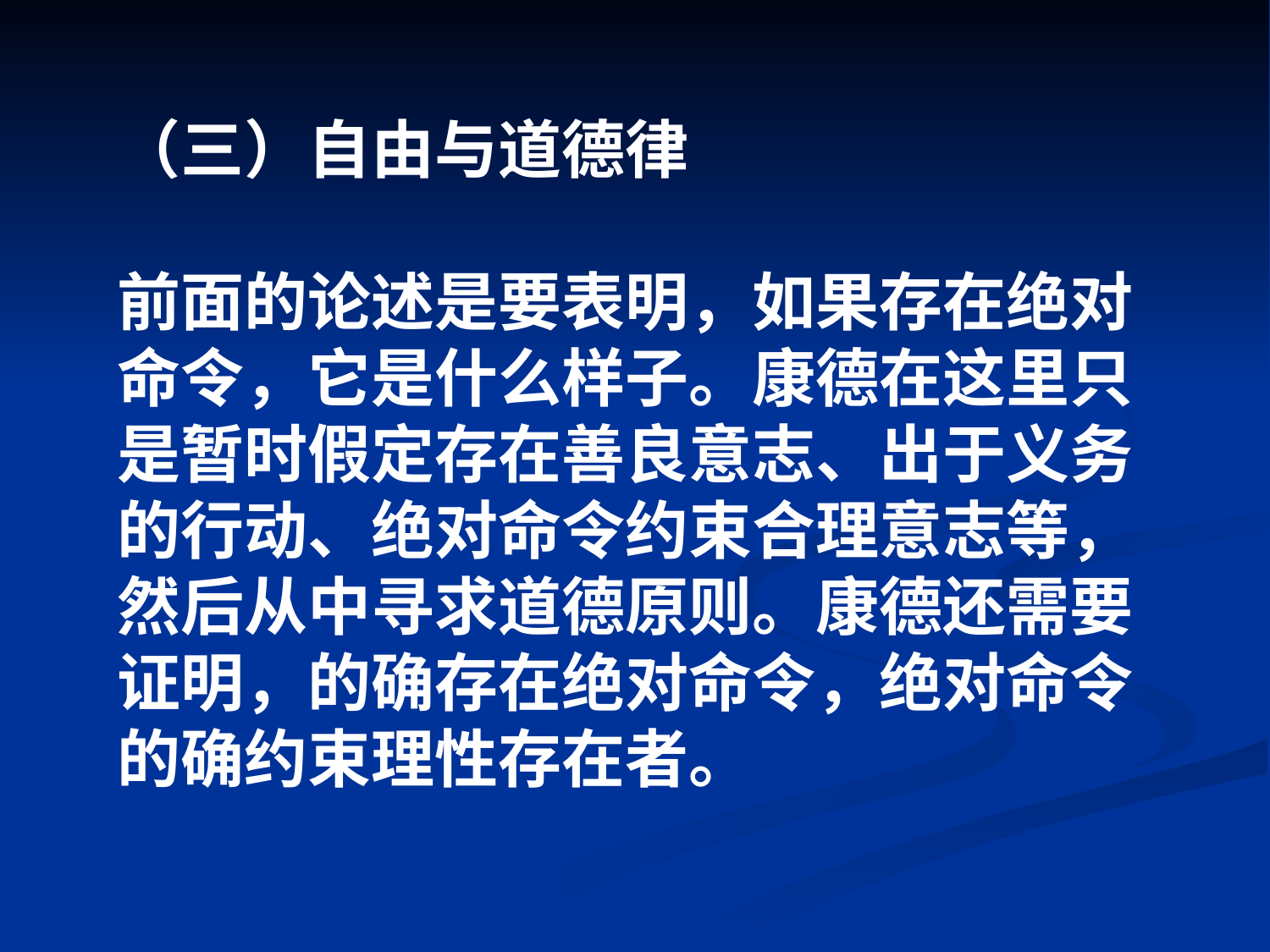

（三）自由与道德律

前面的论述是要表明，如果存在绝对命令，它是什么样子。康德在这里只是暂时假定存在善良意志、出于义务的行动、绝对命令约束合理意志等，然后从中寻求道德原则。康德还需要证明，的确存在绝对命令，绝对命令的确约束理性存在者。